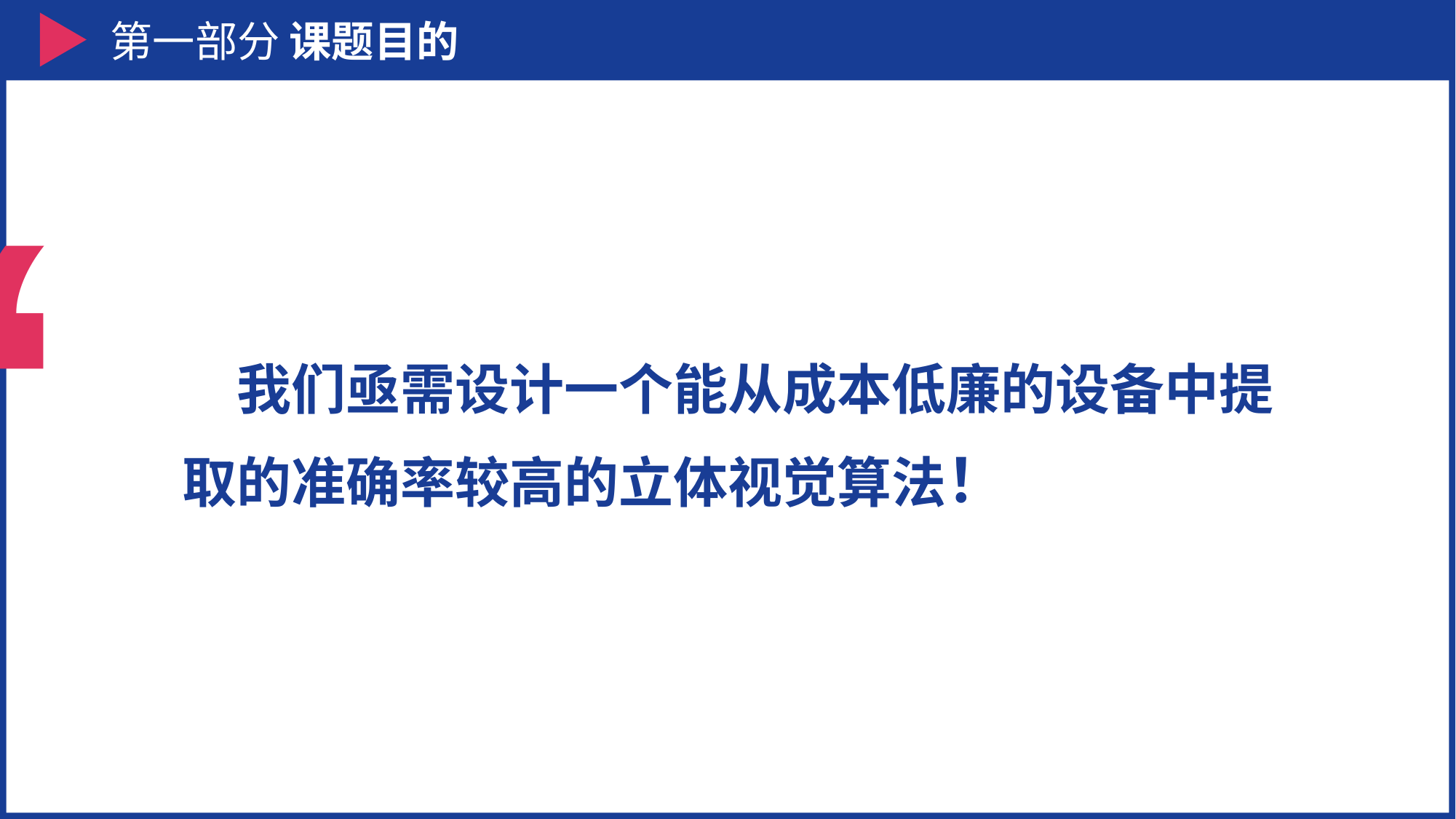

第一部分 课题目的
“
我们亟需设计一个能从成本低廉的设备中提取的准确率较高的立体视觉算法！